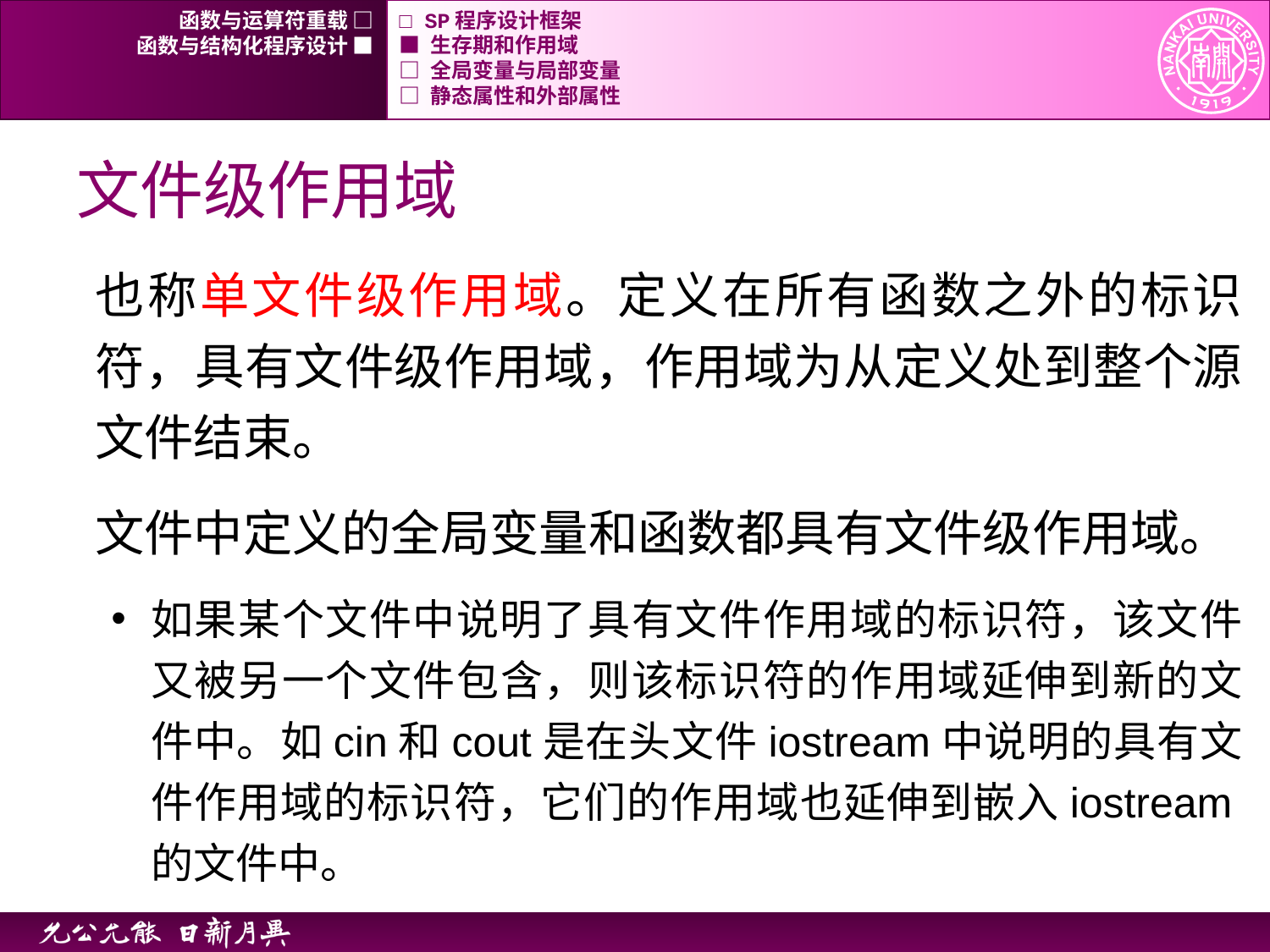

函数与运算符重载 □
□ SP程序设计框架
函数与结构化程序设计 ■
■ 生存期和作用域

□ 全局变量与局部变量

□ 静态属性和外部属性
# 文件级作用域
也称单文件级作用域。定义在所有函数之外的标识符，具有文件级作用域，作用域为从定义处到整个源文件结束。
文件中定义的全局变量和函数都具有文件级作用域。
如果某个文件中说明了具有文件作用域的标识符，该文件又被另一个文件包含，则该标识符的作用域延伸到新的文件中。如cin和cout是在头文件iostream中说明的具有文件作用域的标识符，它们的作用域也延伸到嵌入iostream的文件中。